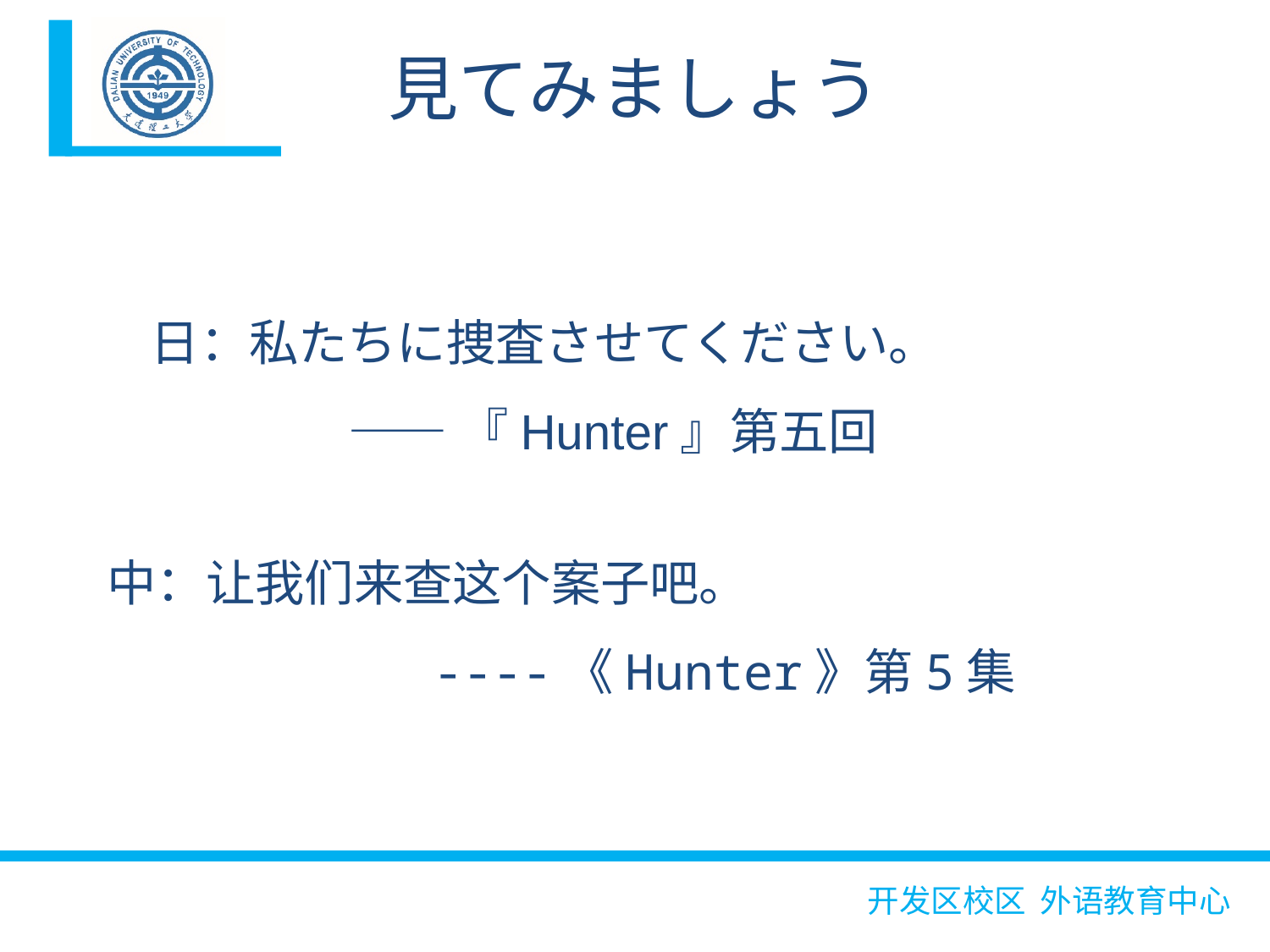

見てみましょう
日：私たちに捜査させてください。
                  ――『Hunter』第五回
中：让我们来查这个案子吧。
           ----《Hunter》第5集